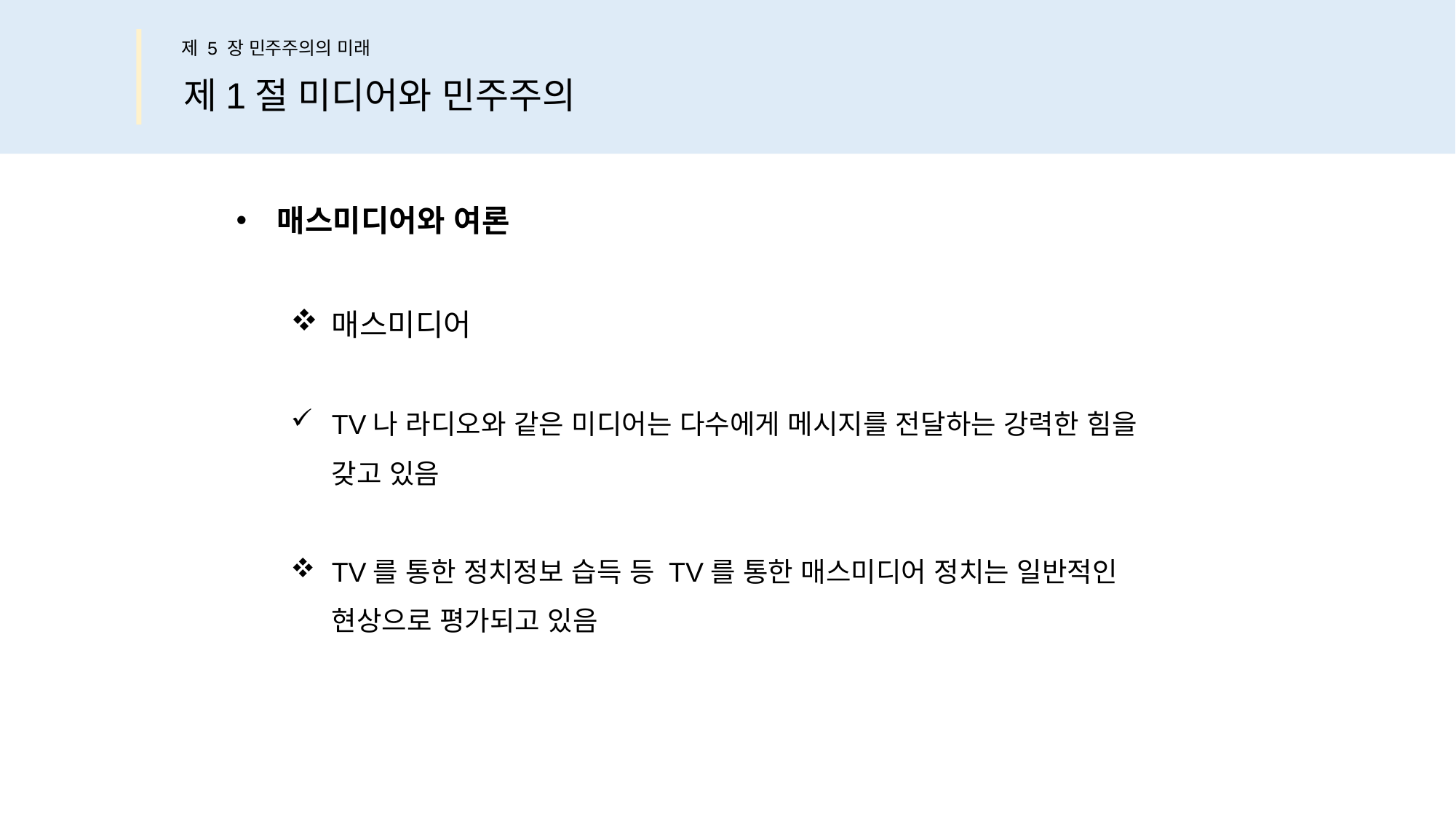

제 5 장 민주주의의 미래
제1절 미디어와 민주주의
매스미디어와 여론

매스미디어

TV나 라디오와 같은 미디어는 다수에게 메시지를 전달하는 강력한 힘을
갖고 있음

TV를 통한 정치정보 습득 등 TV를 통한 매스미디어 정치는 일반적인
현상으로 평가되고 있음